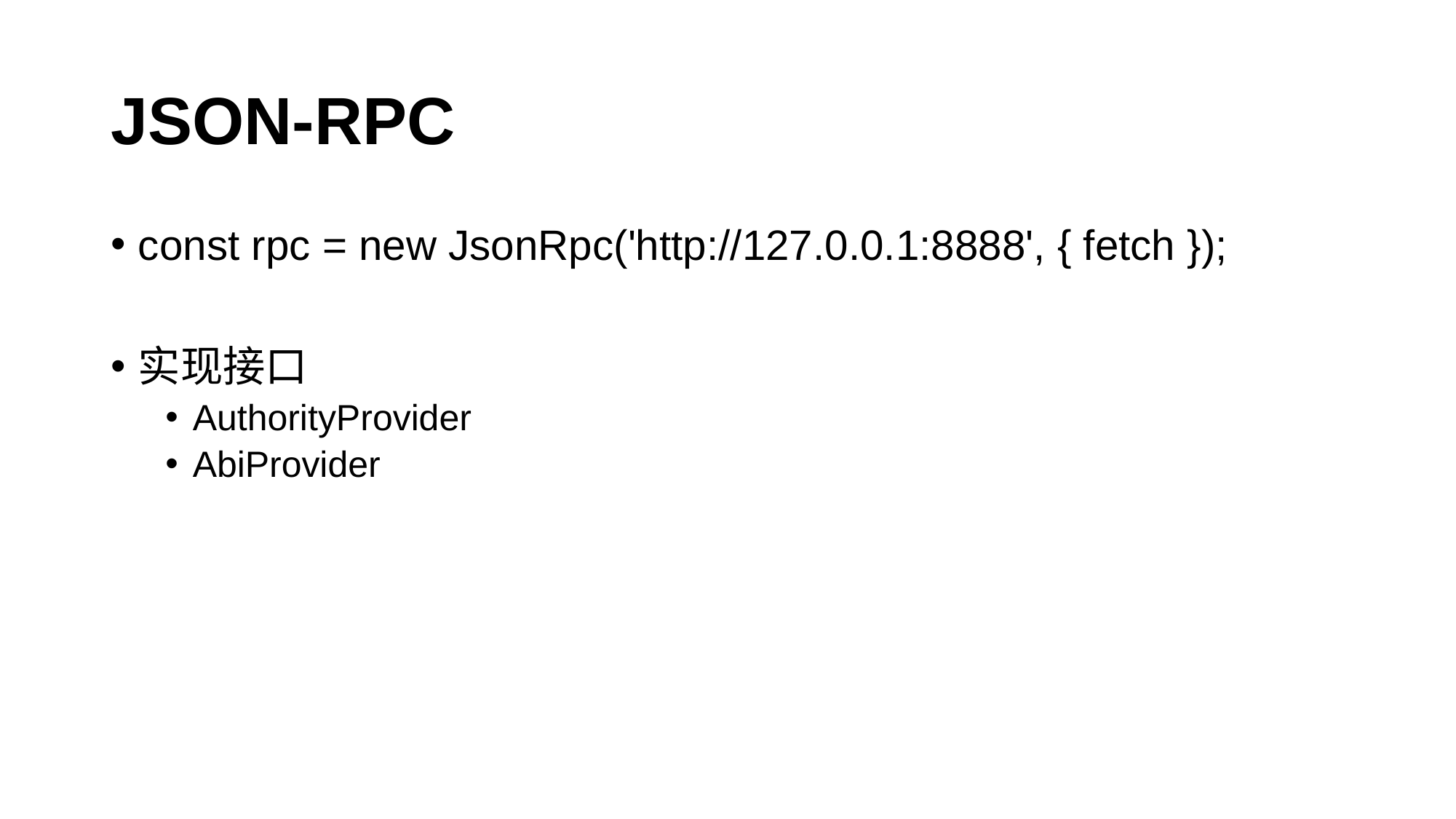

# JSON-RPC
const rpc = new JsonRpc('http://127.0.0.1:8888', { fetch });

实现接口
AuthorityProvider
AbiProvider